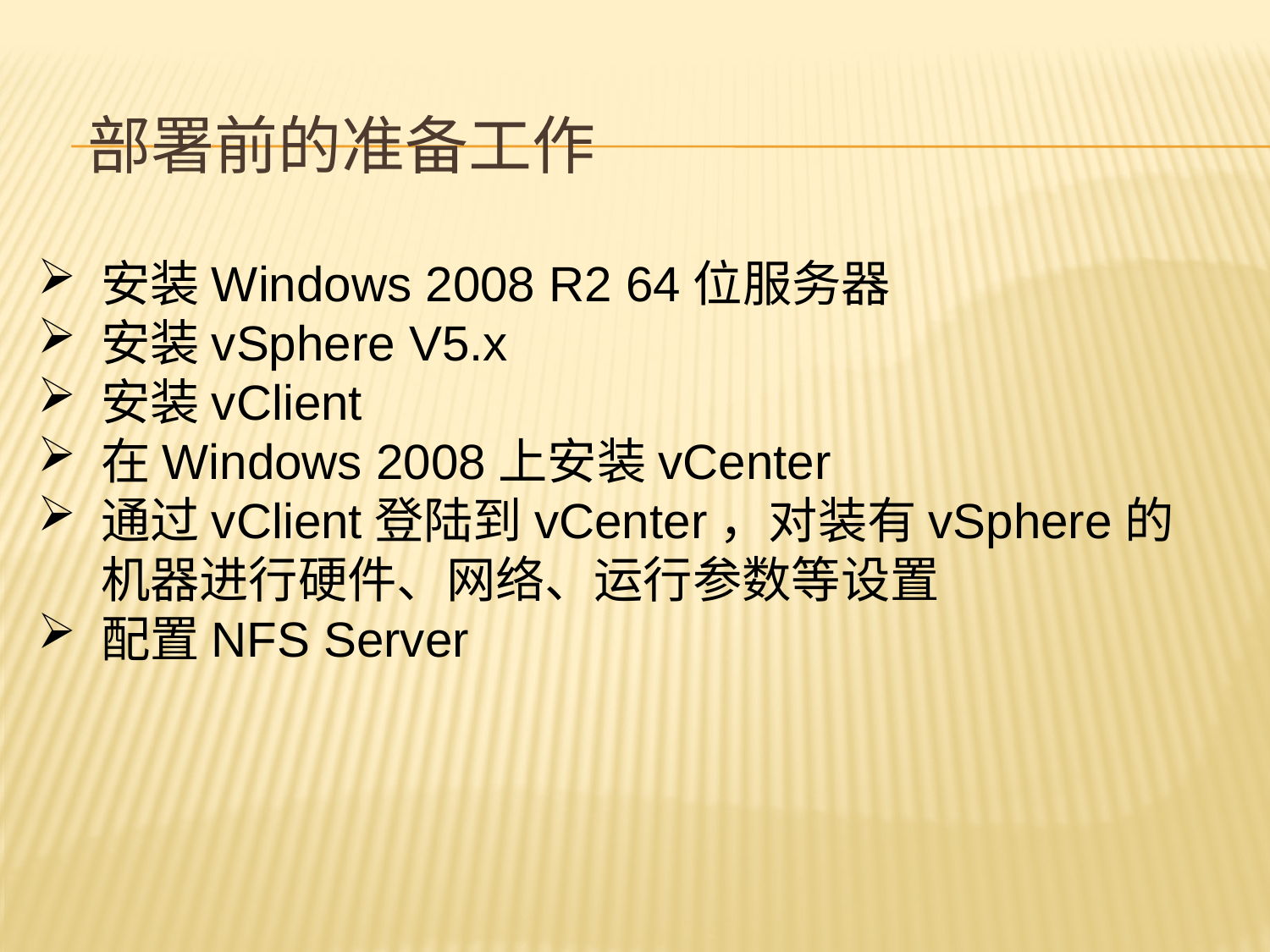

# 部署前的准备工作
安装Windows 2008 R2 64位服务器
安装vSphere V5.x
安装vClient
在Windows 2008上安装vCenter
通过vClient登陆到vCenter，对装有vSphere的机器进行硬件、网络、运行参数等设置
配置NFS Server